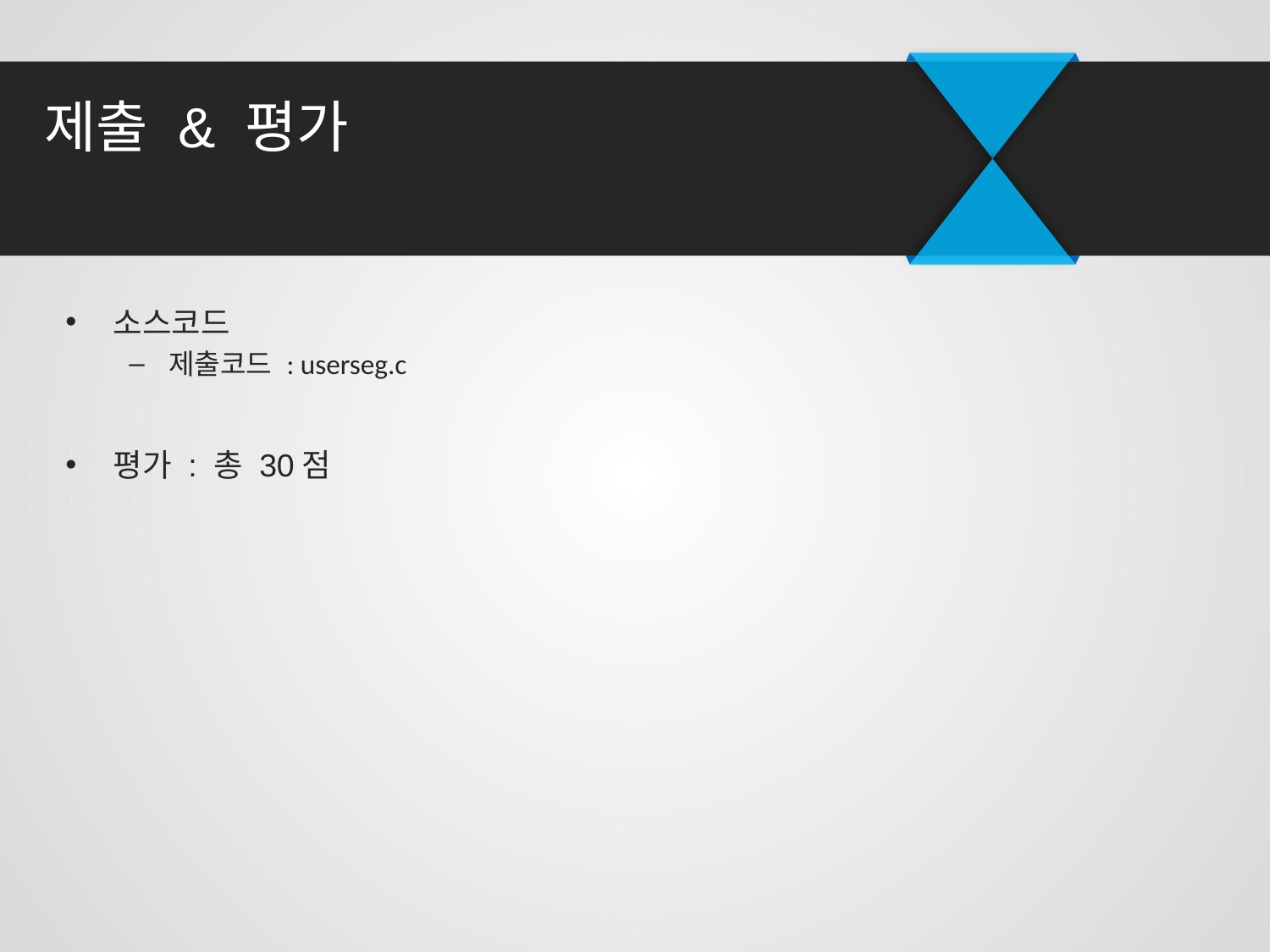

# 제출 & 평가

소스코드
제출코드 : userseg.c

평가 : 총 30점